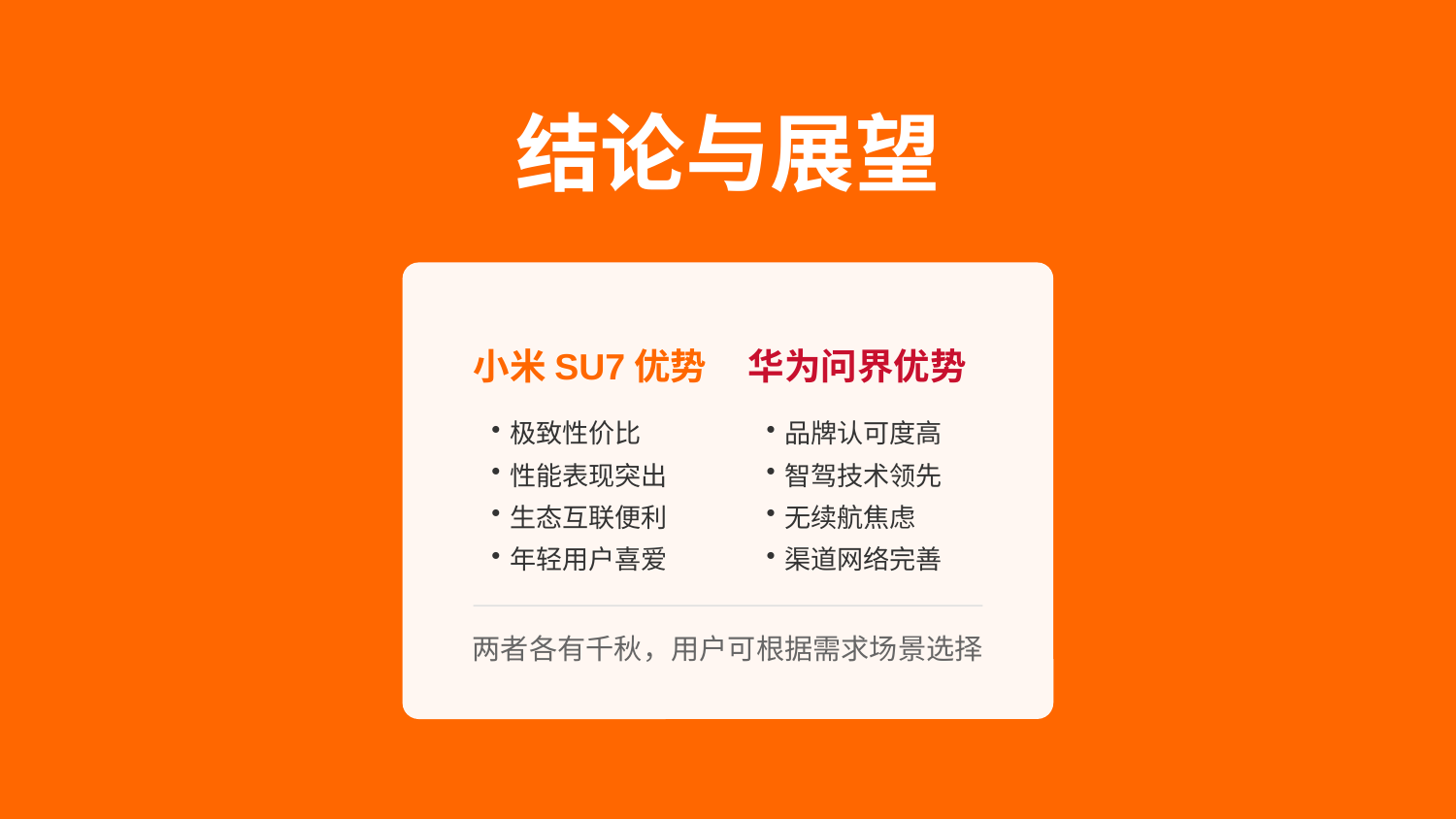

结论与展望

小米SU7优势
华为问界优势
极致性价比
性能表现突出
生态互联便利
年轻用户喜爱
品牌认可度高
智驾技术领先
无续航焦虑
渠道网络完善

两者各有千秋，用户可根据需求场景选择